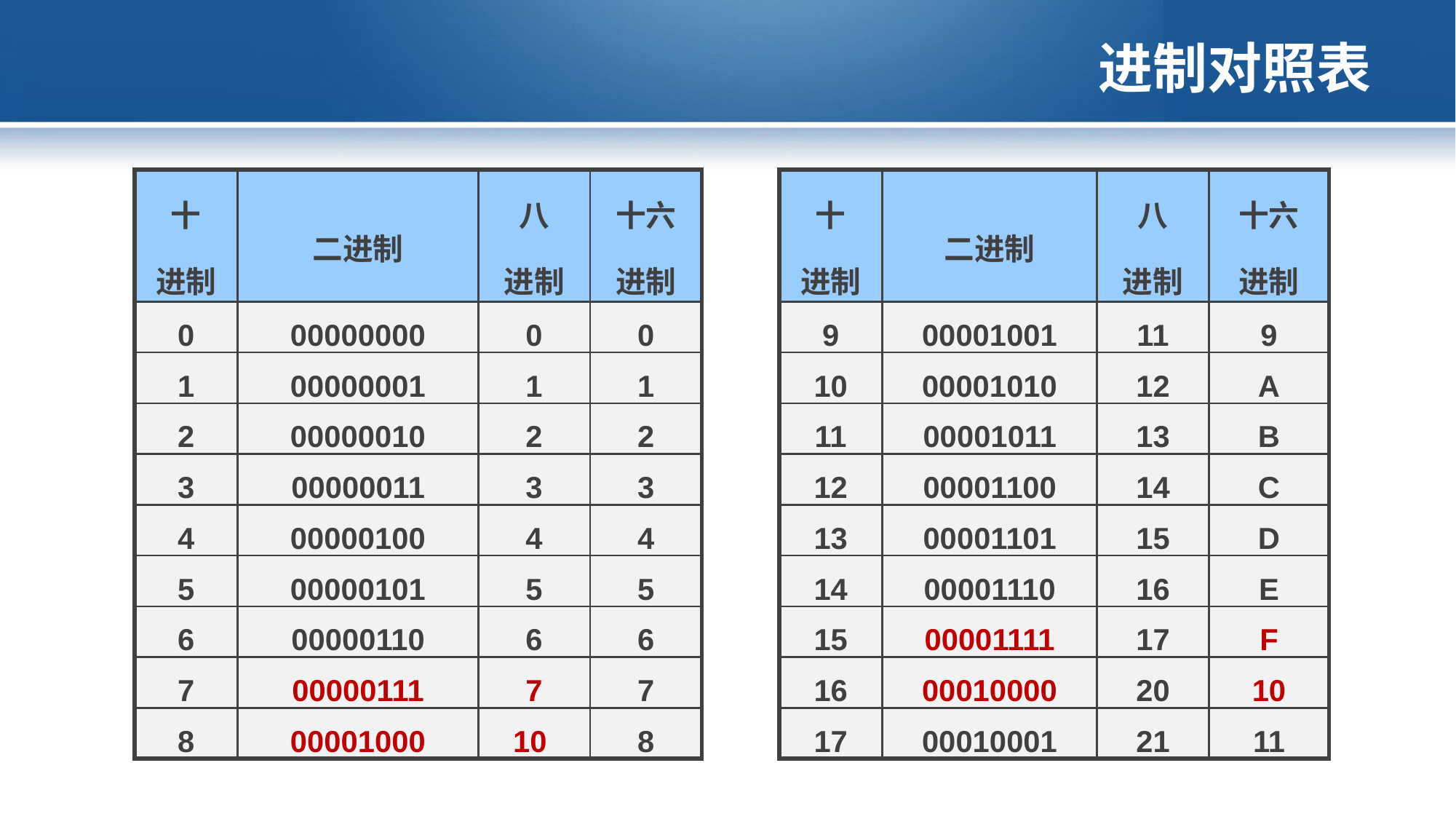

# 进制对照表
| 十 进制 | 二进制 | 八 进制 | 十六 进制 |  | 十 进制 | 二进制 | 八 进制 | 十六 进制 |
| --- | --- | --- | --- | --- | --- | --- | --- | --- |
| 0 | 00000000 | 0 | 0 |  | 9 | 00001001 | 11 | 9 |
| 1 | 00000001 | 1 | 1 |  | 10 | 00001010 | 12 | A |
| 2 | 00000010 | 2 | 2 |  | 11 | 00001011 | 13 | B |
| 3 | 00000011 | 3 | 3 |  | 12 | 00001100 | 14 | C |
| 4 | 00000100 | 4 | 4 |  | 13 | 00001101 | 15 | D |
| 5 | 00000101 | 5 | 5 |  | 14 | 00001110 | 16 | E |
| 6 | 00000110 | 6 | 6 |  | 15 | 00001111 | 17 | F |
| 7 | 00000111 | 7 | 7 |  | 16 | 00010000 | 20 | 10 |
| 8 | 00001000 | 10 | 8 |  | 17 | 00010001 | 21 | 11 |